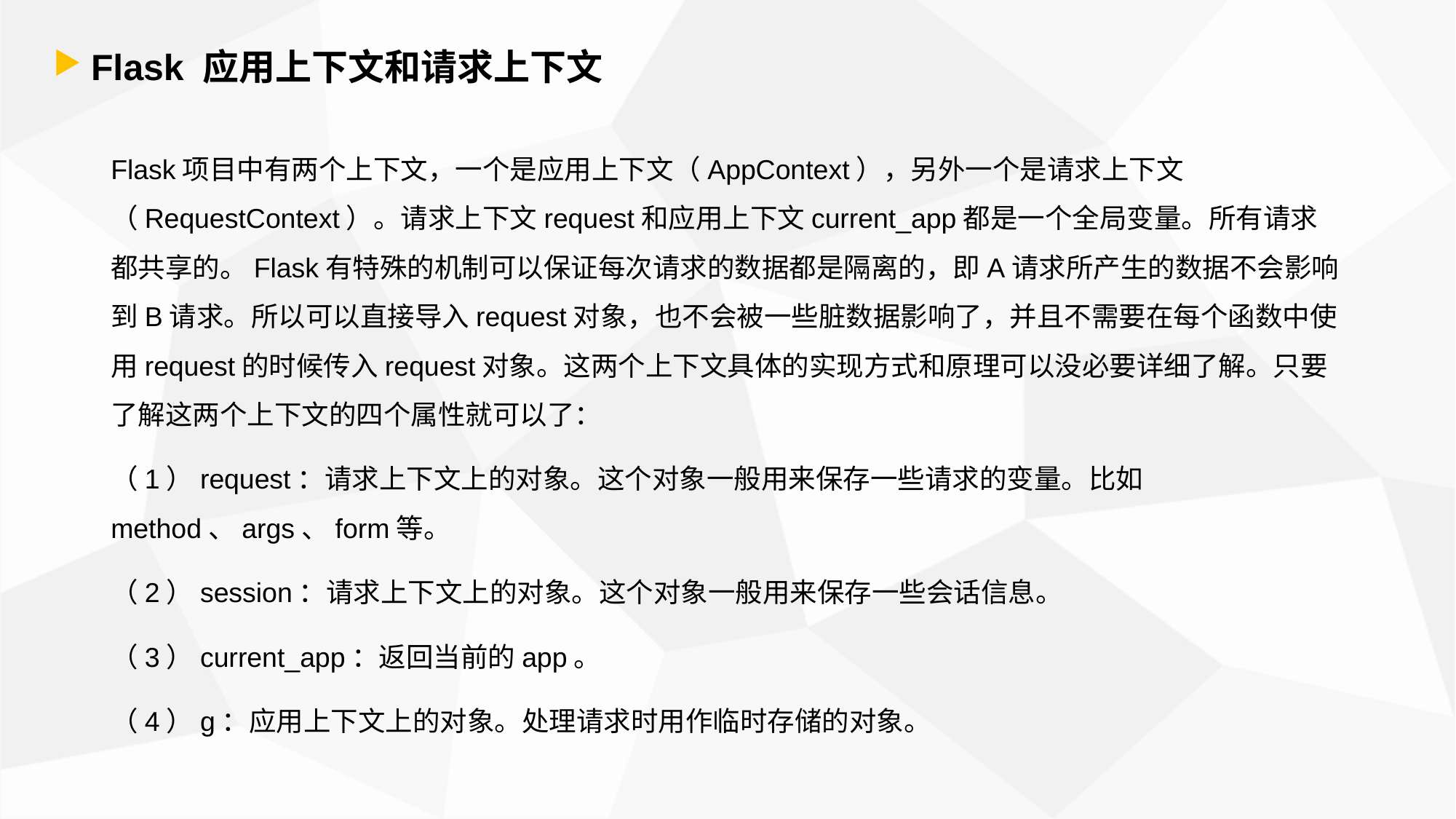

Flask 应用上下文和请求上下文

Flask项目中有两个上下文，一个是应用上下文（AppContext），另外一个是请求上下文（RequestContext）。请求上下文request和应用上下文current_app都是一个全局变量。所有请求都共享的。Flask有特殊的机制可以保证每次请求的数据都是隔离的，即A请求所产生的数据不会影响到B请求。所以可以直接导入request对象，也不会被一些脏数据影响了，并且不需要在每个函数中使用request的时候传入request对象。这两个上下文具体的实现方式和原理可以没必要详细了解。只要了解这两个上下文的四个属性就可以了：
（1）request：请求上下文上的对象。这个对象一般用来保存一些请求的变量。比如method、args、form等。
（2）session：请求上下文上的对象。这个对象一般用来保存一些会话信息。
（3）current_app：返回当前的app。
（4）g：应用上下文上的对象。处理请求时用作临时存储的对象。